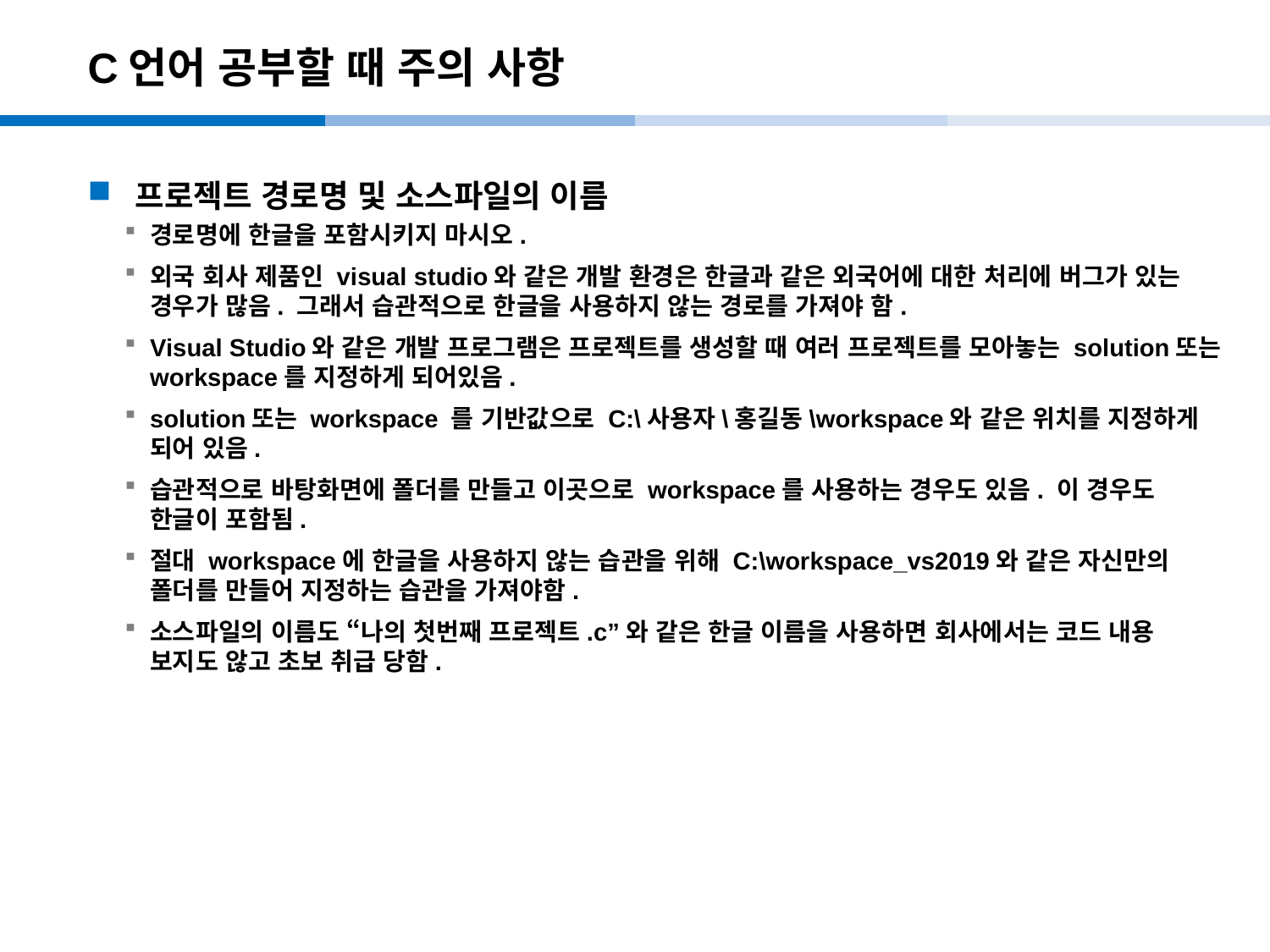

# C언어 공부할 때 주의 사항
프로젝트 경로명 및 소스파일의 이름
경로명에 한글을 포함시키지 마시오.
외국 회사 제품인 visual studio와 같은 개발 환경은 한글과 같은 외국어에 대한 처리에 버그가 있는 경우가 많음. 그래서 습관적으로 한글을 사용하지 않는 경로를 가져야 함.
Visual Studio와 같은 개발 프로그램은 프로젝트를 생성할 때 여러 프로젝트를 모아놓는 solution또는 workspace를 지정하게 되어있음.
solution또는 workspace 를 기반값으로 C:\사용자\홍길동\workspace와 같은 위치를 지정하게 되어 있음.
습관적으로 바탕화면에 폴더를 만들고 이곳으로 workspace를 사용하는 경우도 있음. 이 경우도 한글이 포함됨.
절대 workspace에 한글을 사용하지 않는 습관을 위해 C:\workspace_vs2019와 같은 자신만의 폴더를 만들어 지정하는 습관을 가져야함.
소스파일의 이름도 “나의 첫번째 프로젝트.c”와 같은 한글 이름을 사용하면 회사에서는 코드 내용 보지도 않고 초보 취급 당함.